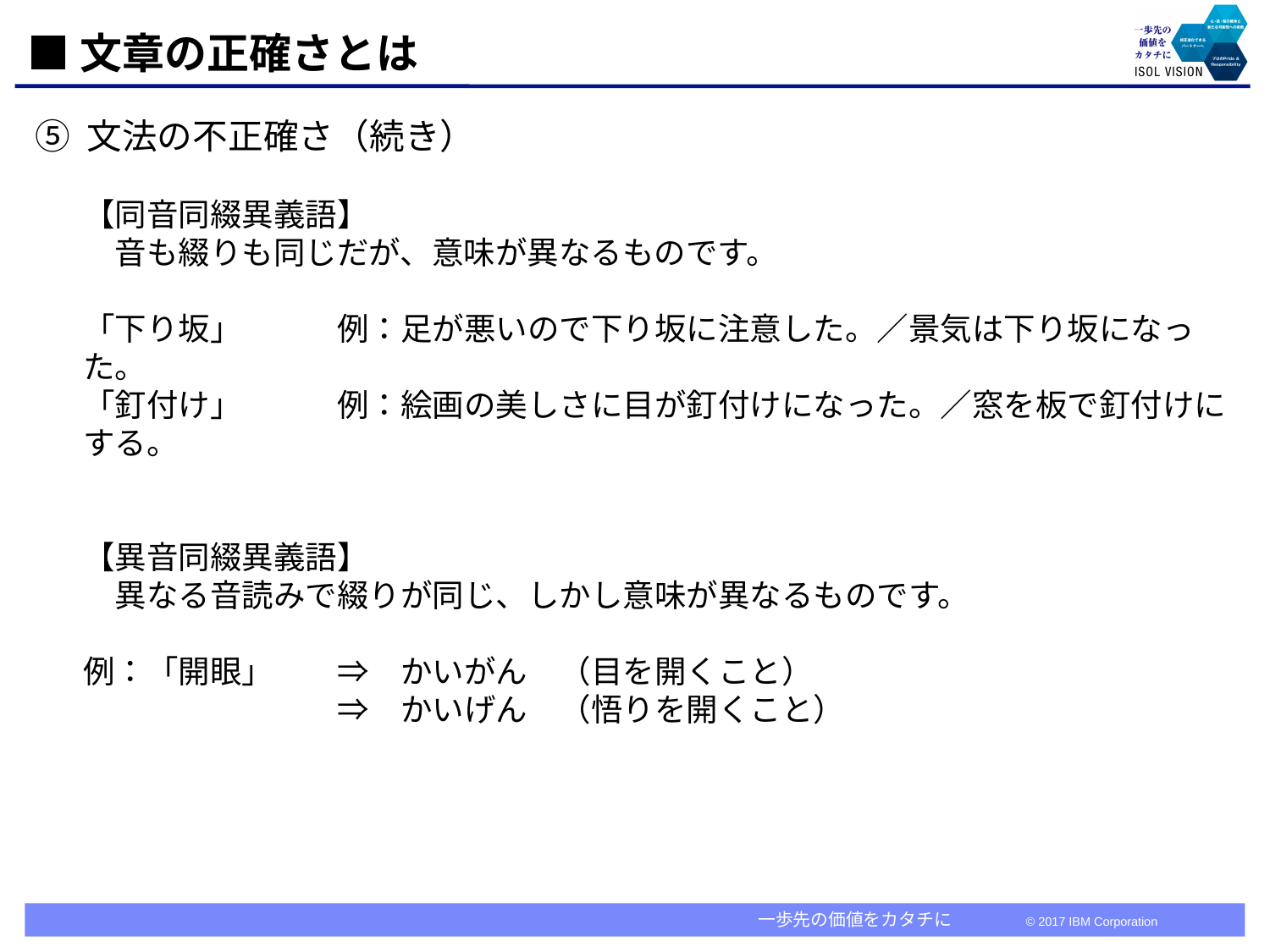

# ■文章の正確さとは
⑤ 文法の不正確さ（続き）

【同音同綴異義語】
　音も綴りも同じだが、意味が異なるものです。

「下り坂」	例：足が悪いので下り坂に注意した。／景気は下り坂になった。
「釘付け」	例：絵画の美しさに目が釘付けになった。／窓を板で釘付けにする。

【異音同綴異義語】
　異なる音読みで綴りが同じ、しかし意味が異なるものです。

例：「開眼」	⇒　かいがん　（目を開くこと）
　　　　　　　	⇒　かいげん　（悟りを開くこと）